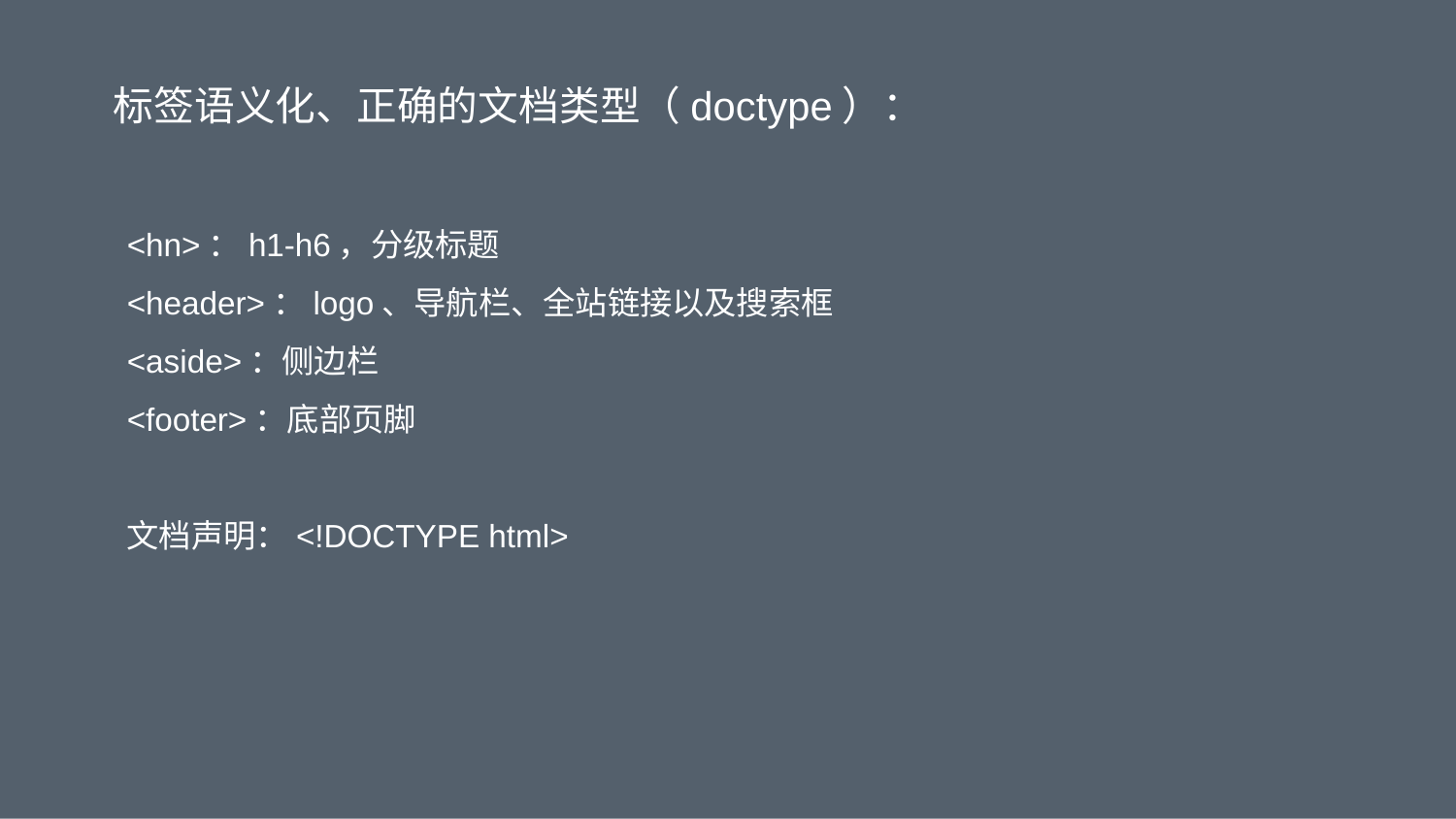

标签语义化、正确的文档类型（doctype）：
<hn>：h1-h6，分级标题
<header>：logo、导航栏、全站链接以及搜索框
<aside>：侧边栏
<footer>：底部页脚

文档声明：<!DOCTYPE html>